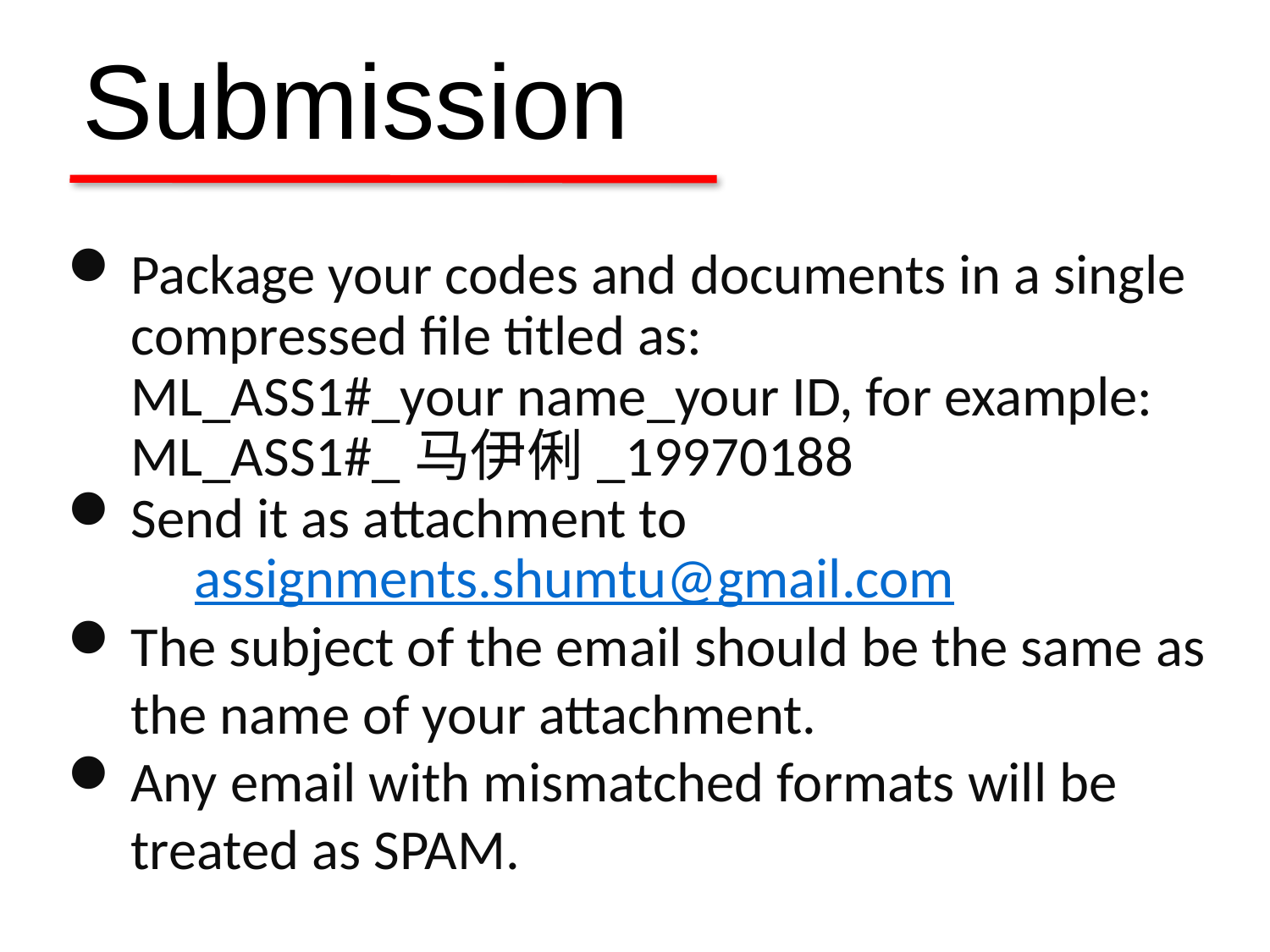

Submission
Package your codes and documents in a single compressed file titled as:
     ML_ASS1#_your name_your ID, for example:
     ML_ASS1#_马伊俐_19970188
Send it as attachment to
	assignments.shumtu@gmail.com
The subject of the email should be the same as the name of your attachment.
Any email with mismatched formats will be treated as SPAM.